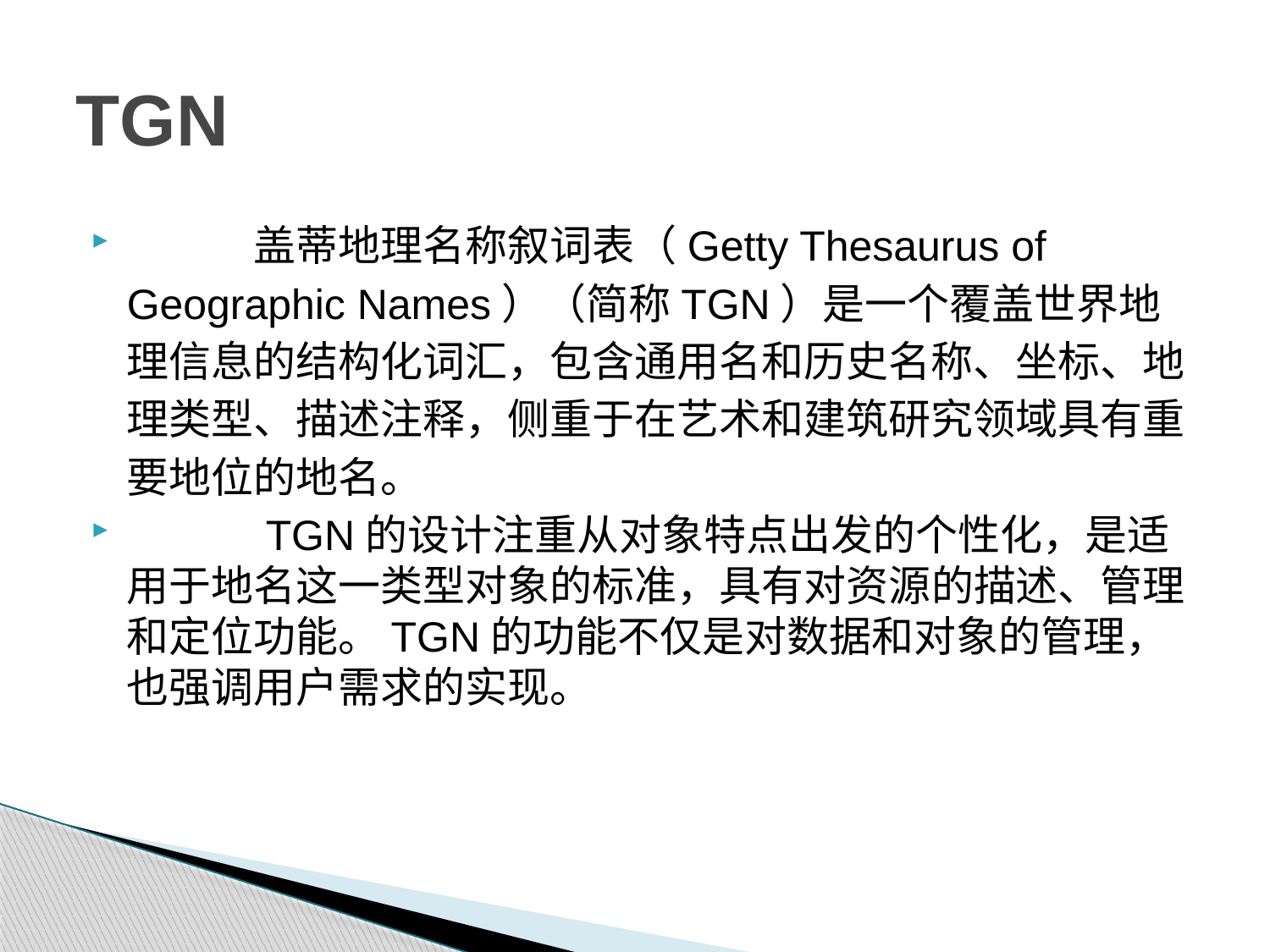

# TGN
	盖蒂地理名称叙词表（Getty Thesaurus of Geographic Names）（简称TGN）是一个覆盖世界地理信息的结构化词汇，包含通用名和历史名称、坐标、地理类型、描述注释，侧重于在艺术和建筑研究领域具有重要地位的地名。
	 TGN的设计注重从对象特点出发的个性化，是适用于地名这一类型对象的标准，具有对资源的描述、管理和定位功能。TGN的功能不仅是对数据和对象的管理，也强调用户需求的实现。